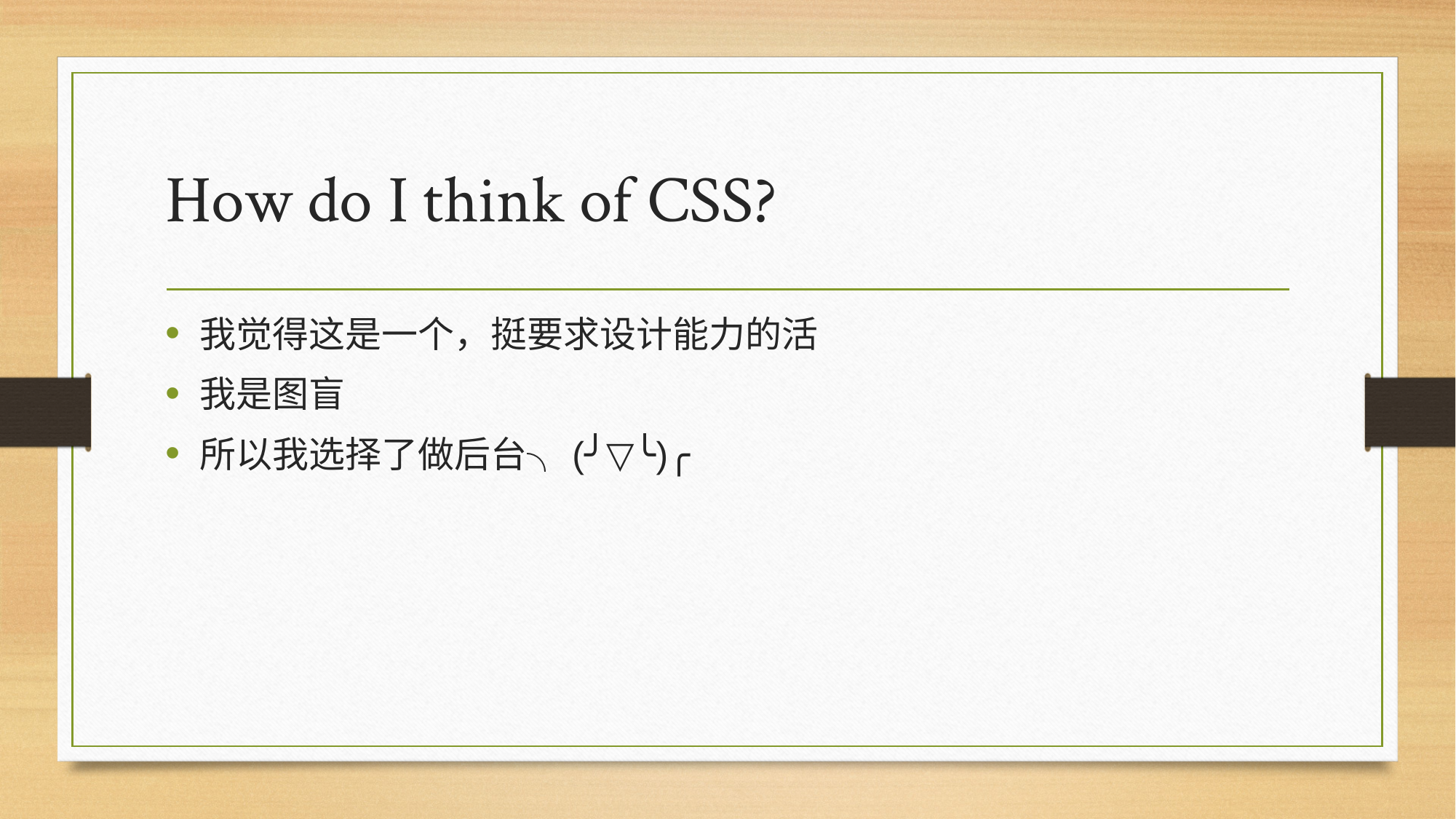

# How do I think of CSS?
我觉得这是一个，挺要求设计能力的活
我是图盲
所以我选择了做后台╮(╯▽╰)╭